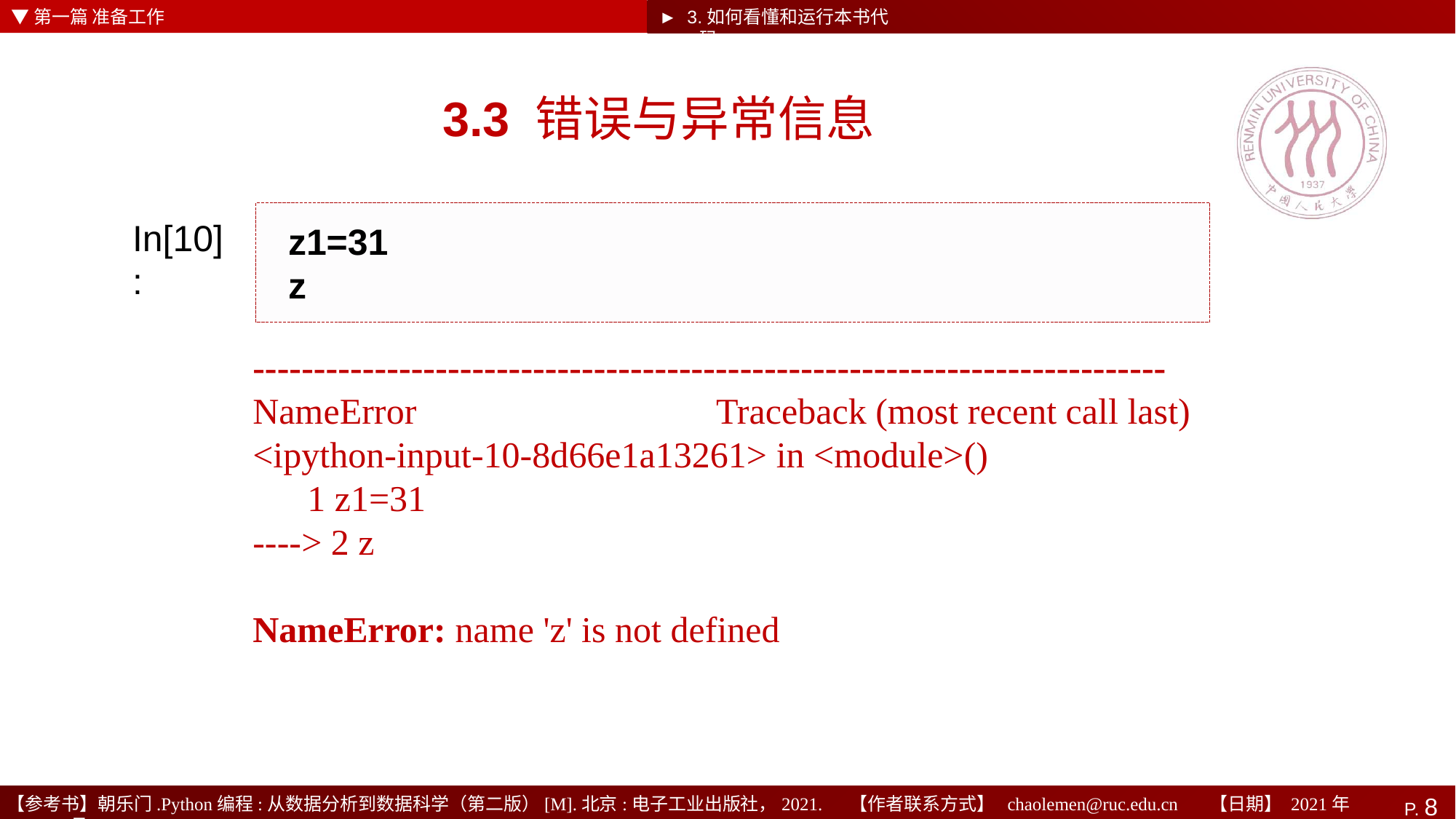

▼第一篇 准备工作
►  3.如何看懂和运行本书代码
# 3.3 错误与异常信息
z1=31
z
In[10]:
---------------------------------------------------------------------------
NameError                                 Traceback (most recent call last)
<ipython-input-10-8d66e1a13261> in <module>()
      1 z1=31
----> 2 z

NameError: name 'z' is not defined